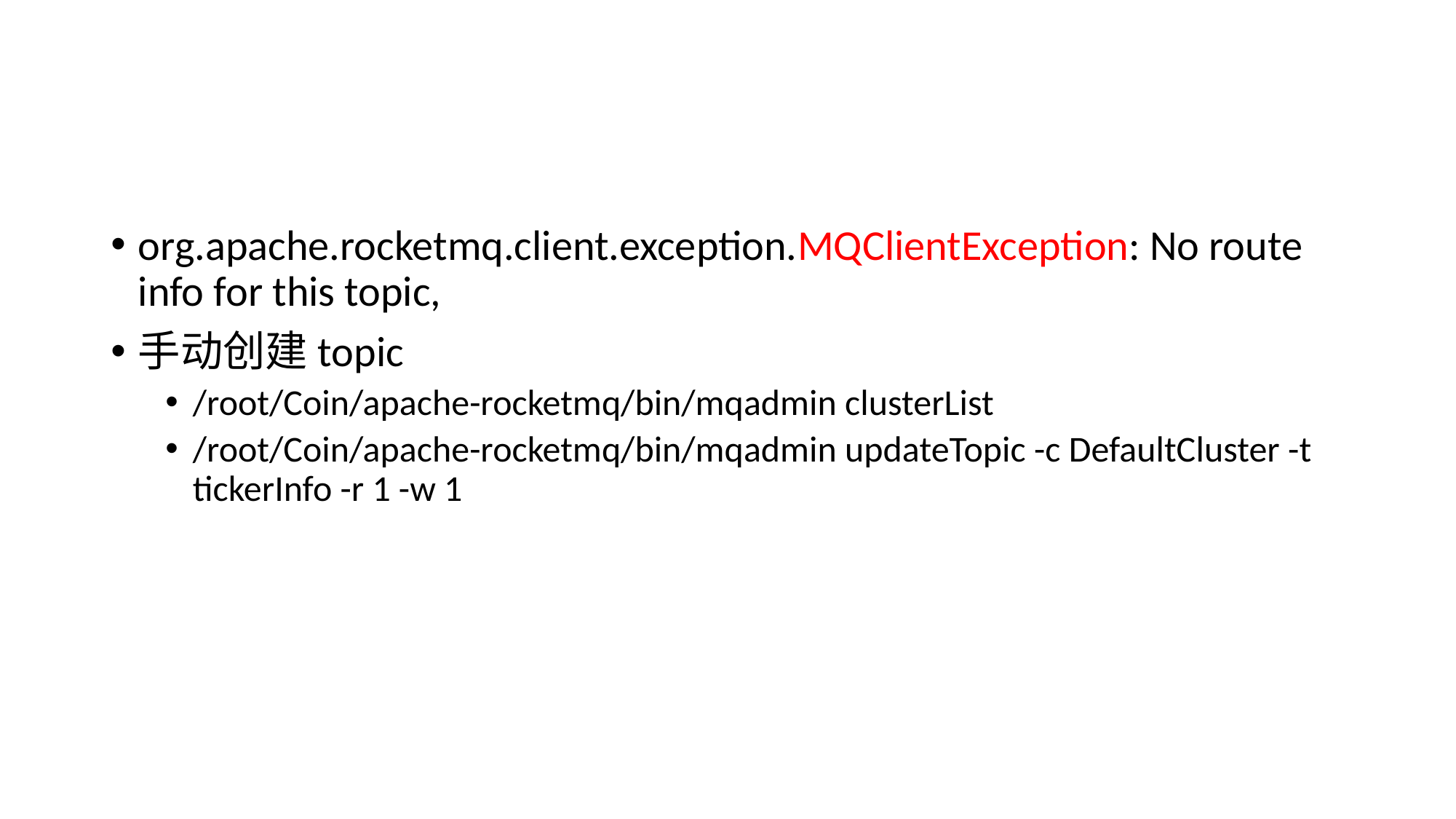

#
org.apache.rocketmq.client.exception.MQClientException: No route info for this topic,
手动创建topic
/root/Coin/apache-rocketmq/bin/mqadmin clusterList
/root/Coin/apache-rocketmq/bin/mqadmin updateTopic -c DefaultCluster -t tickerInfo -r 1 -w 1